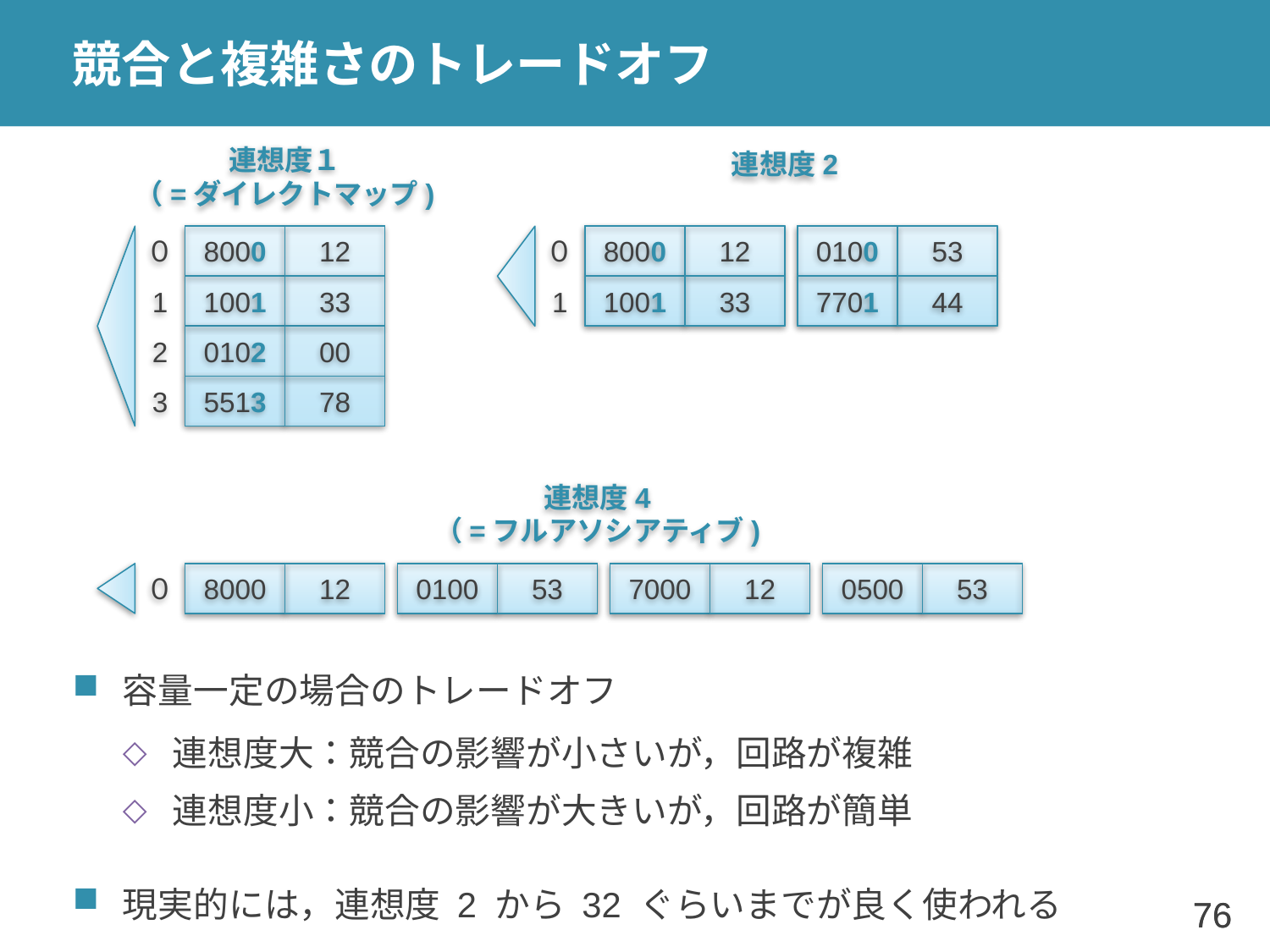

# 競合と複雑さのトレードオフ
連想度2
連想度１
（=ダイレクトマップ)
０

8000
12
０

8000
12

0100
53

1
1001
33
1
1001
33
7701
44

2
0102
00
3
5513
78
連想度4
（=フルアソシアティブ)
０

8000
12

0100
53

7000
12

0500
53

容量一定の場合のトレードオフ
連想度大：競合の影響が小さいが，回路が複雑
連想度小：競合の影響が大きいが，回路が簡単
現実的には，連想度 2 から 32 ぐらいまでが良く使われる